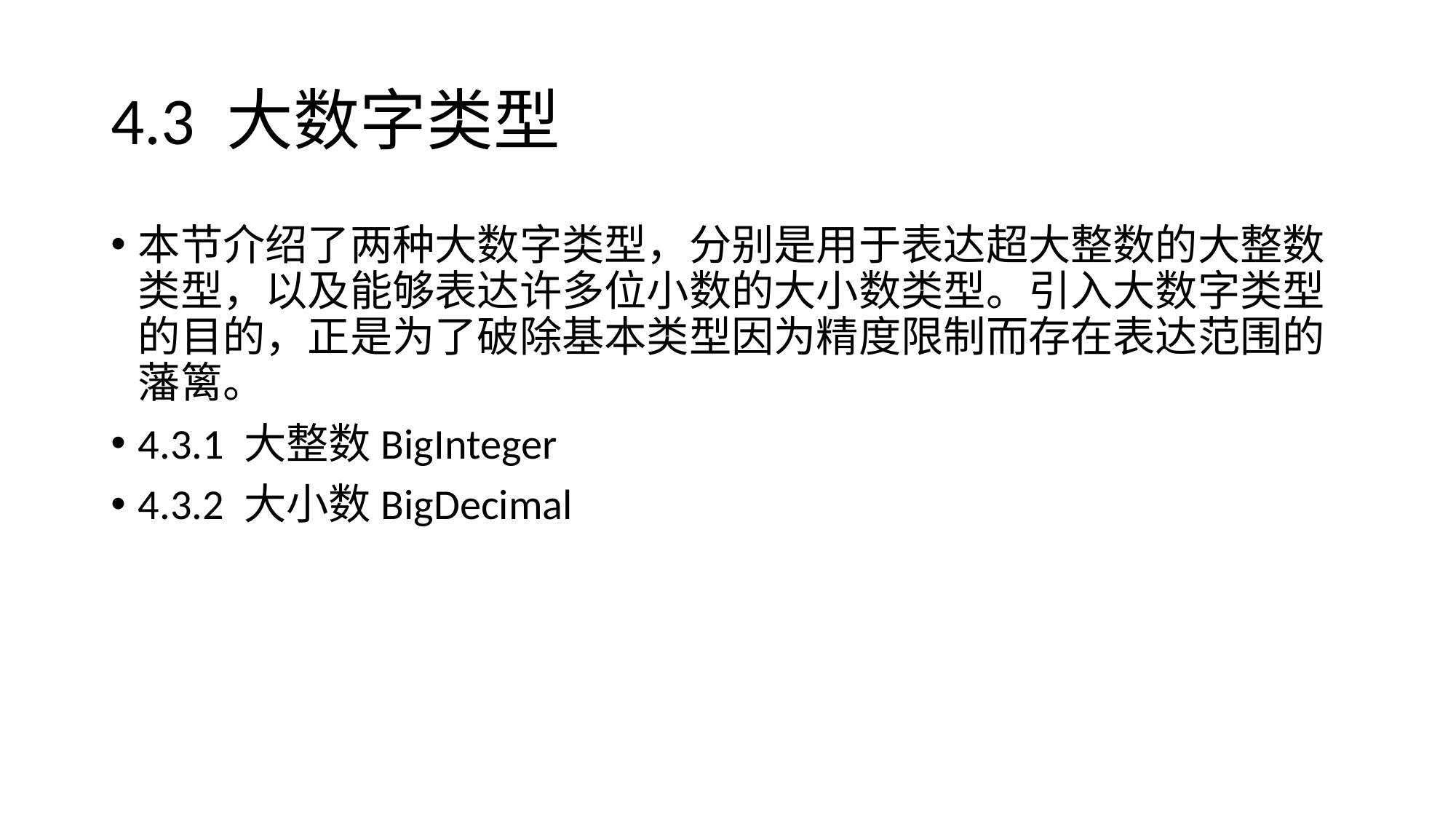

# 4.3 大数字类型
本节介绍了两种大数字类型，分别是用于表达超大整数的大整数类型，以及能够表达许多位小数的大小数类型。引入大数字类型的目的，正是为了破除基本类型因为精度限制而存在表达范围的藩篱。
4.3.1 大整数BigInteger
4.3.2 大小数BigDecimal